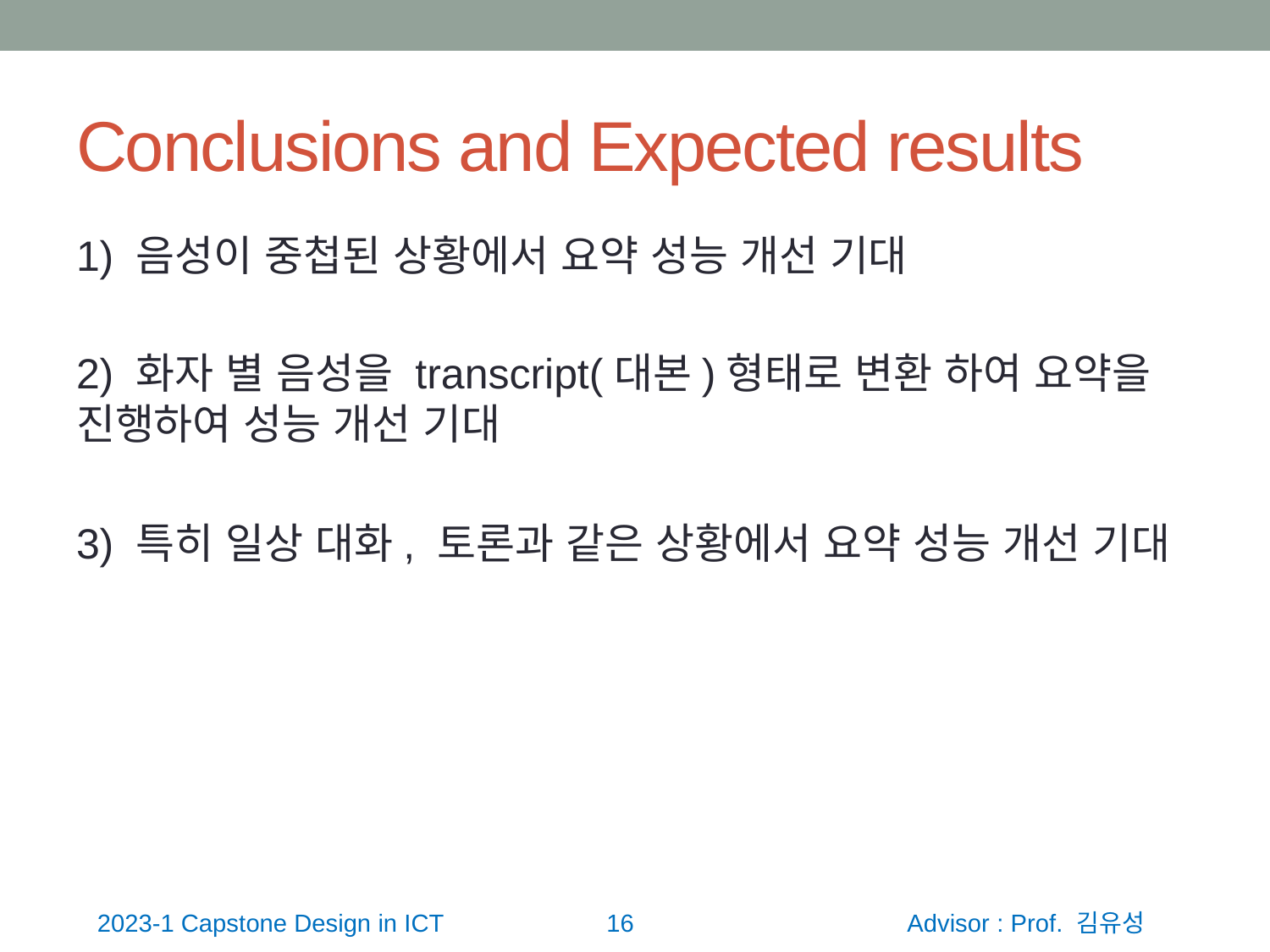

# Conclusions and Expected results
1) 음성이 중첩된 상황에서 요약 성능 개선 기대

2) 화자 별 음성을 transcript(대본)형태로 변환 하여 요약을 진행하여 성능 개선 기대

3) 특히 일상 대화, 토론과 같은 상황에서 요약 성능 개선 기대